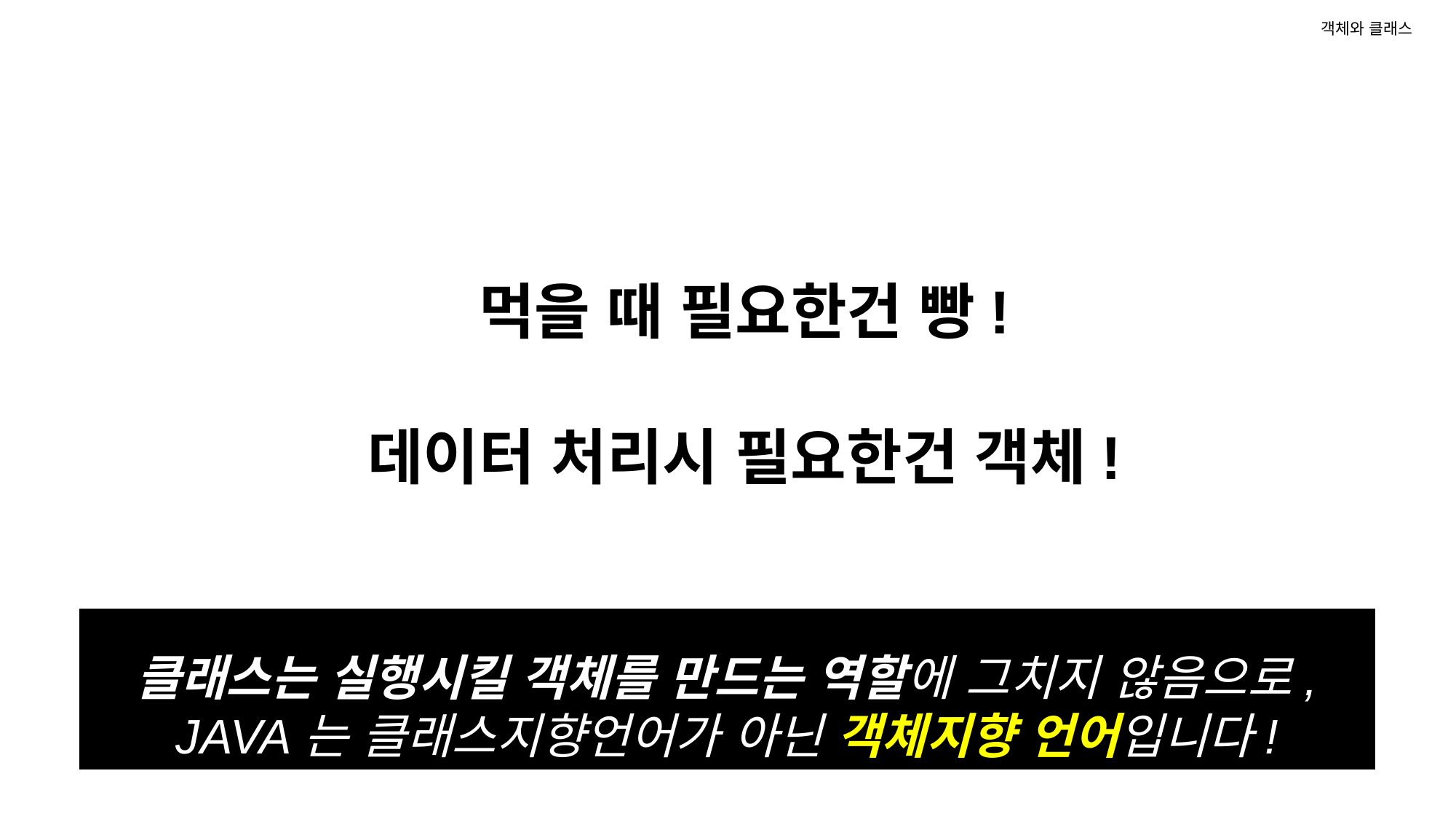

# 객체와 클래스
먹을 때 필요한건 빵!

데이터 처리시 필요한건 객체!

클래스는 실행시킬 객체를 만드는 역할에 그치지 않음으로, JAVA는 클래스지향언어가 아닌 객체지향 언어입니다!